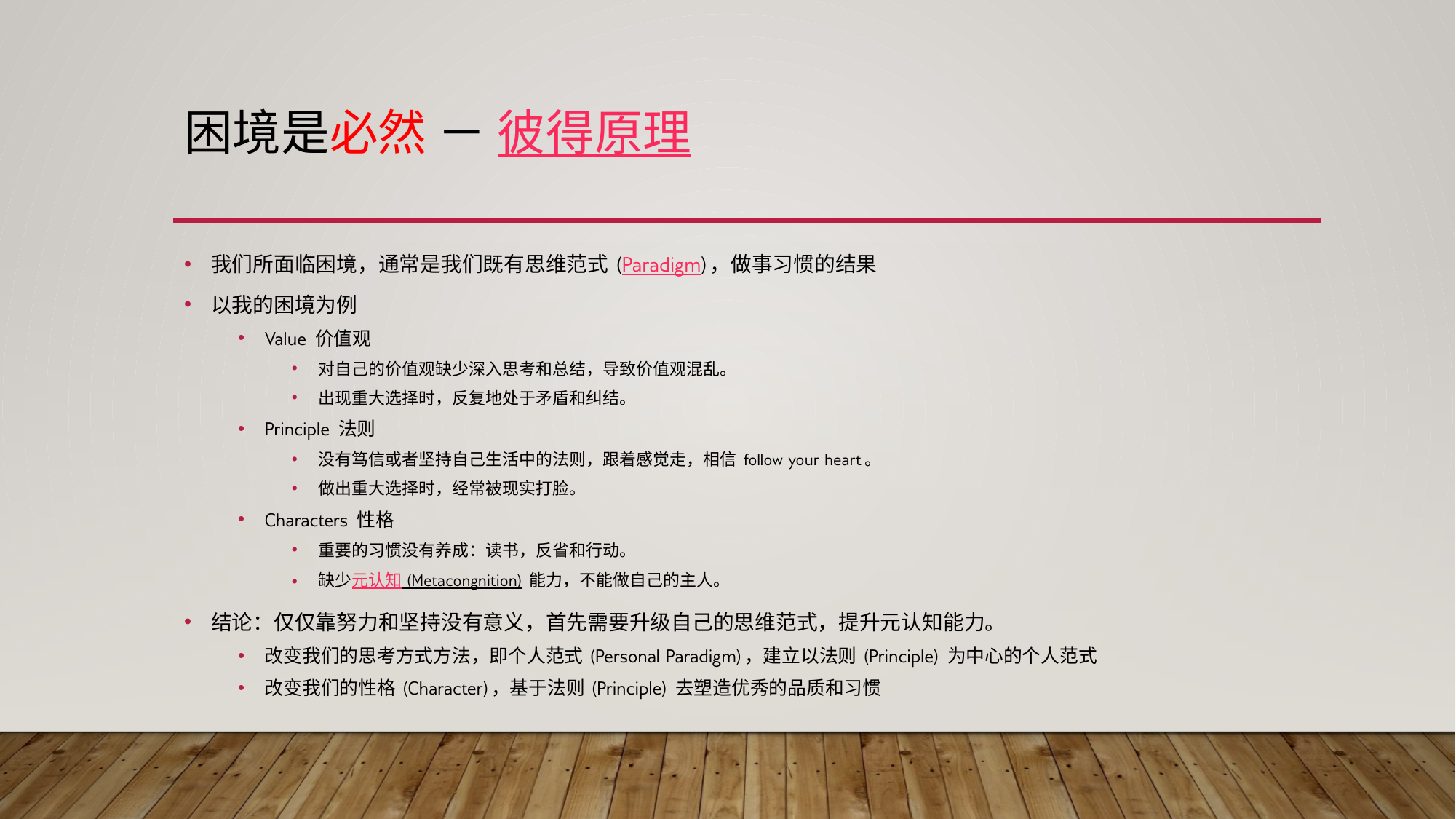

# 困境是必然 － 彼得原理
我们所面临困境，通常是我们既有思维范式 (Paradigm)，做事习惯的结果
以我的困境为例
Value 价值观
对自己的价值观缺少深入思考和总结，导致价值观混乱。
出现重大选择时，反复地处于矛盾和纠结。
Principle 法则
没有笃信或者坚持自己生活中的法则，跟着感觉走，相信 follow your heart。
做出重大选择时，经常被现实打脸。
Characters 性格
重要的习惯没有养成：读书，反省和行动。
缺少元认知 (Metacongnition) 能力，不能做自己的主人。
结论：仅仅靠努力和坚持没有意义，首先需要升级自己的思维范式，提升元认知能力。
改变我们的思考方式方法，即个人范式 (Personal Paradigm)，建立以法则 (Principle) 为中心的个人范式
改变我们的性格 (Character)，基于法则 (Principle) 去塑造优秀的品质和习惯